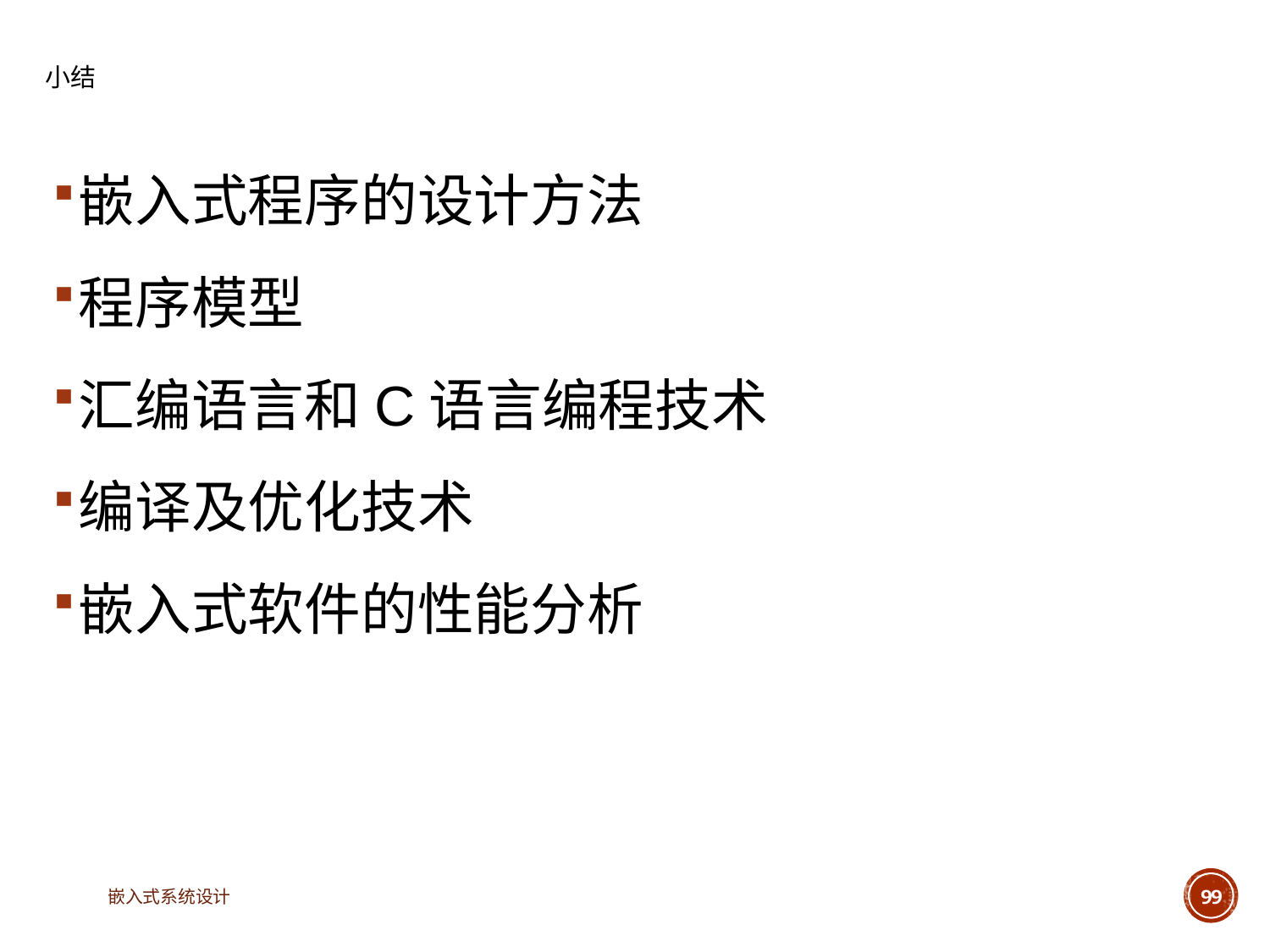

# 小结
嵌入式程序的设计方法
程序模型
汇编语言和C语言编程技术
编译及优化技术
嵌入式软件的性能分析
嵌入式系统设计
99